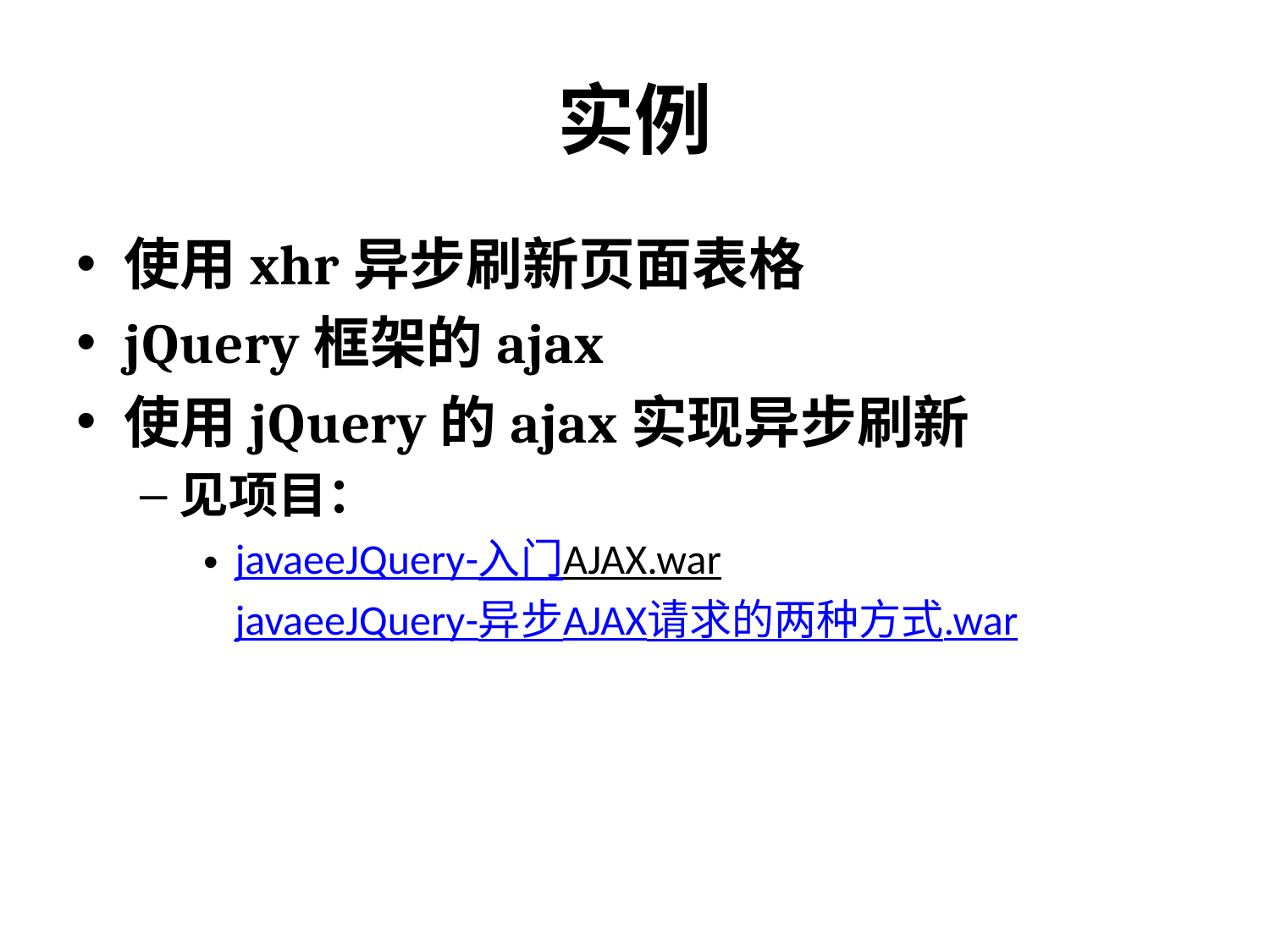

# 实例
使用xhr异步刷新页面表格
jQuery框架的ajax
使用jQuery的ajax实现异步刷新
见项目：
javaeeJQuery-入门AJAX.war
javaeeJQuery-异步AJAX请求的两种方式.war